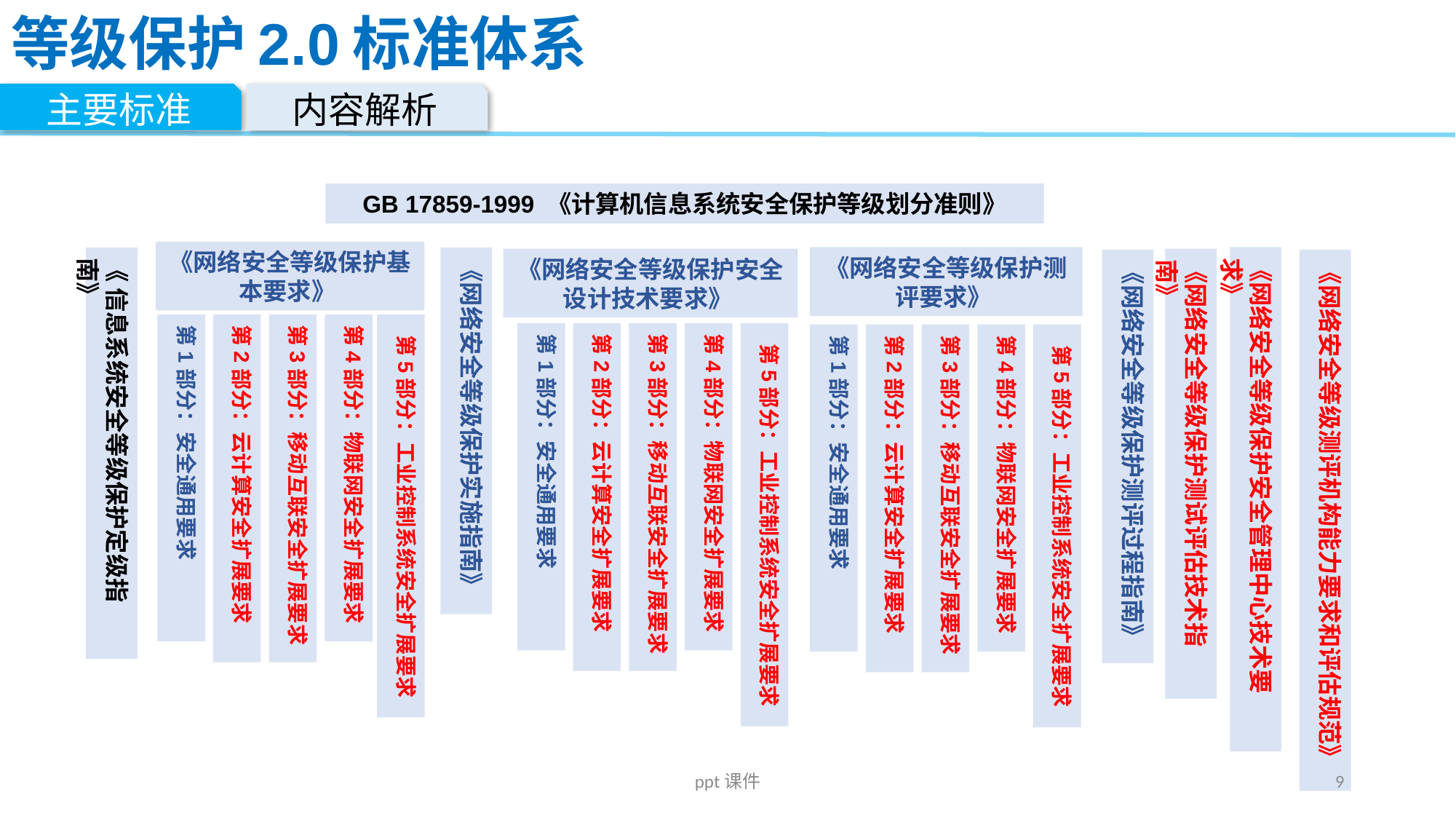

# 等级保护2.0标准体系
主要标准
内容解析
GB 17859-1999 《计算机信息系统安全保护等级划分准则》
《网络安全等级保护基本要求》
《网络安全等级保护测评要求》
《网络安全等级保护安全管理中心技术要求》
《 信息系统安全等级保护定级指南》
《网络安全等级保护实施指南》
《网络安全等级保护安全设计技术要求》
《网络安全等级保护测试评估技术指南》
《网络安全等级保护测评过程指南》
《网络安全等级测评机构能力要求和评估规范》
第1部分：安全通用要求
第2部分：云计算安全扩展要求
 第5部分：工业控制系统安全扩展要求
第3部分：移动互联安全扩展要求
第4部分：物联网安全扩展要求
第1部分：安全通用要求
第2部分：云计算安全扩展要求
 第5部分：工业控制系统安全扩展要求
第3部分：移动互联安全扩展要求
第4部分：物联网安全扩展要求
第1部分：安全通用要求
第2部分：云计算安全扩展要求
 第5部分：工业控制系统安全扩展要求
第3部分：移动互联安全扩展要求
第4部分：物联网安全扩展要求
ppt课件
9